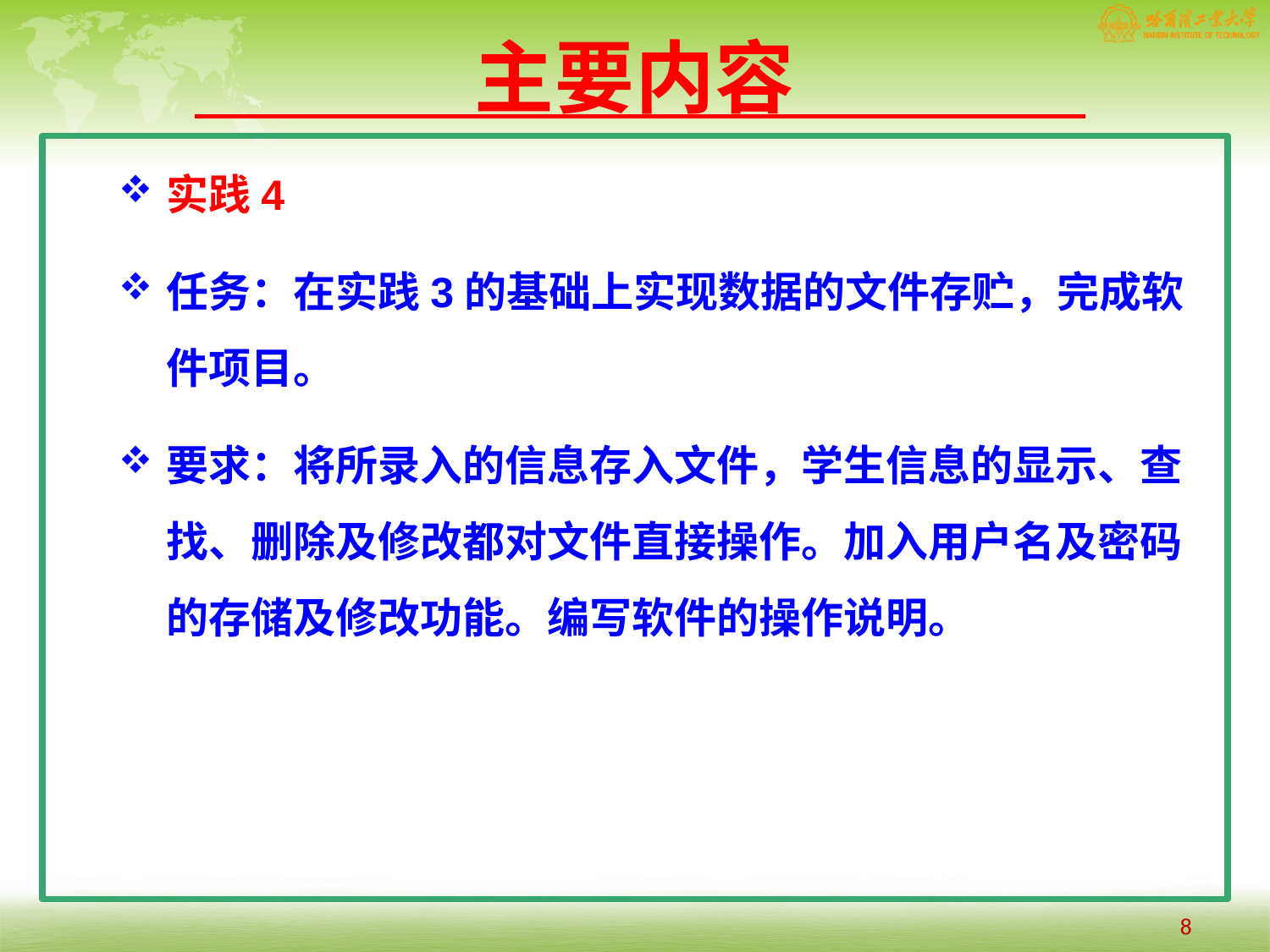

# 主要内容
实践4
任务：在实践3的基础上实现数据的文件存贮，完成软件项目。
要求：将所录入的信息存入文件，学生信息的显示、查找、删除及修改都对文件直接操作。加入用户名及密码的存储及修改功能。编写软件的操作说明。

8